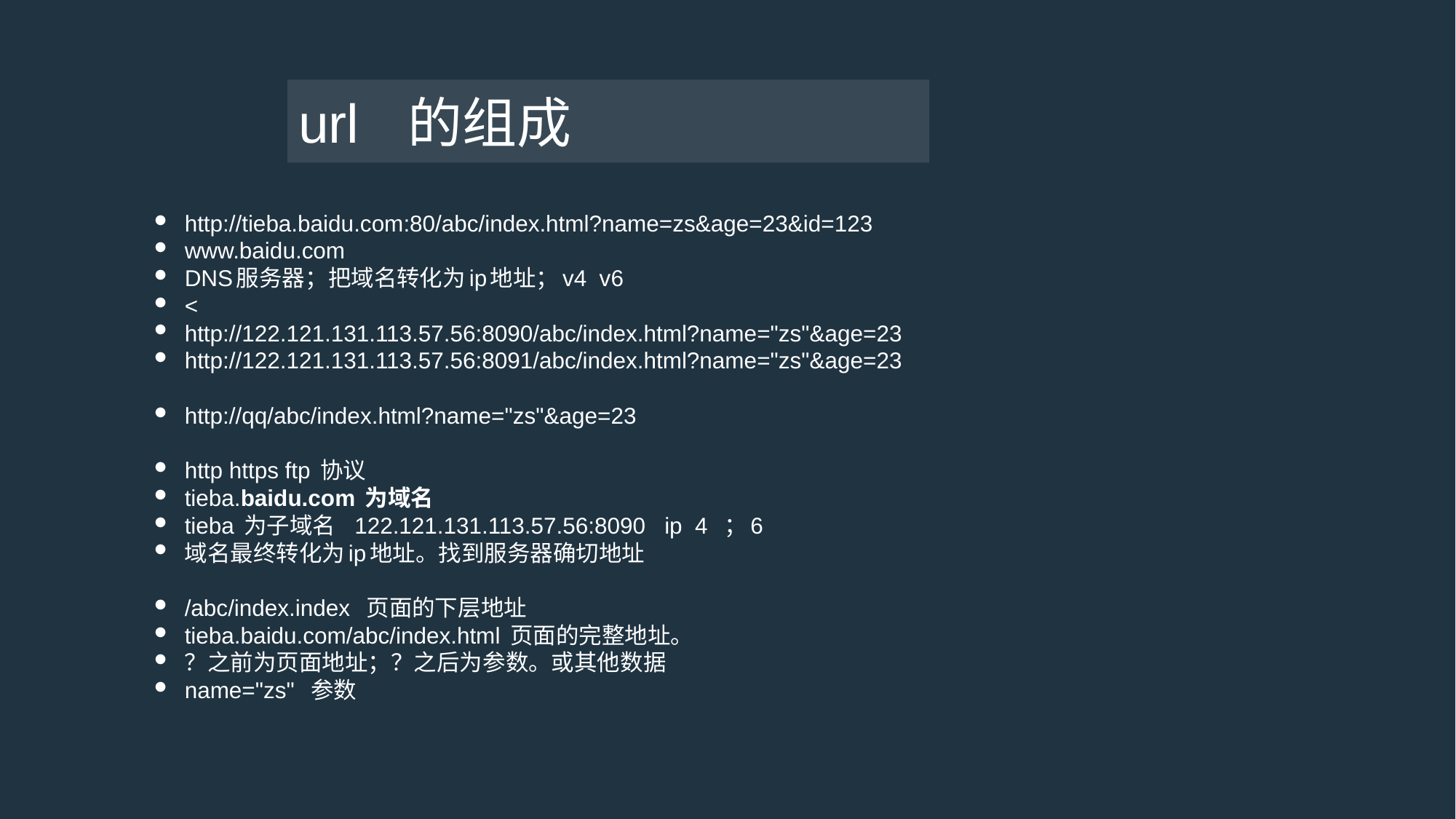

# url	的组成
http://tieba.baidu.com:80/abc/index.html?name=zs&age=23&id=123
www.baidu.com
DNS服务器；把域名转化为ip地址；v4  v6
<
http://122.121.131.113.57.56:8090/abc/index.html?name="zs"&age=23
http://122.121.131.113.57.56:8091/abc/index.html?name="zs"&age=23

http://qq/abc/index.html?name="zs"&age=23

http https ftp 协议
tieba.baidu.com 为域名
tieba 为子域名   122.121.131.113.57.56:8090   ip  4  ；6
域名最终转化为ip地址。找到服务器确切地址

/abc/index.index  页面的下层地址
tieba.baidu.com/abc/index.html 页面的完整地址。
？之前为页面地址；？之后为参数。或其他数据
name="zs"  参数